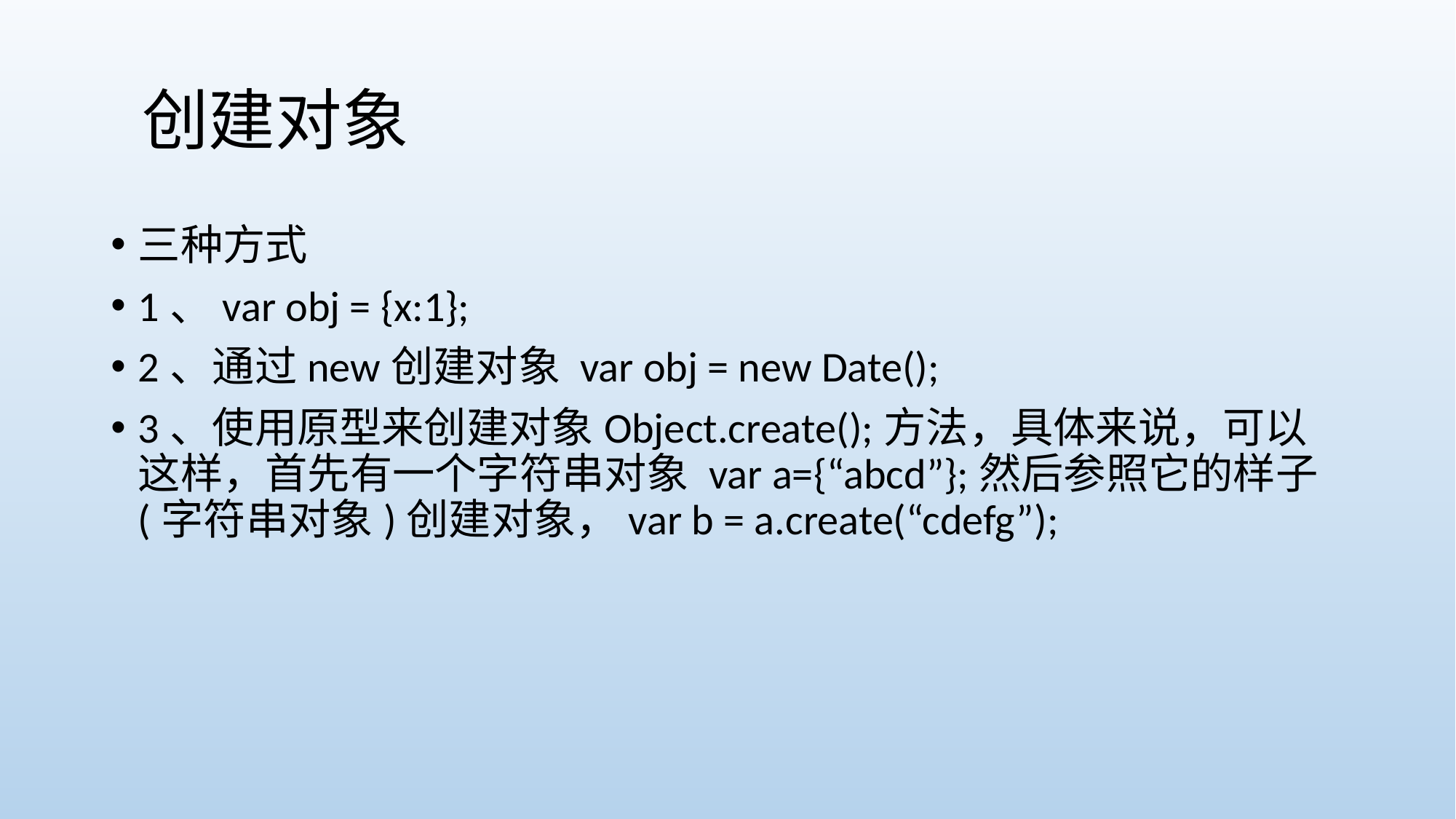

# 创建对象
三种方式
1、var obj = {x:1};
2、通过new创建对象 var obj = new Date();
3、使用原型来创建对象Object.create();方法，具体来说，可以这样，首先有一个字符串对象 var a={“abcd”};然后参照它的样子(字符串对象)创建对象，var b = a.create(“cdefg”);